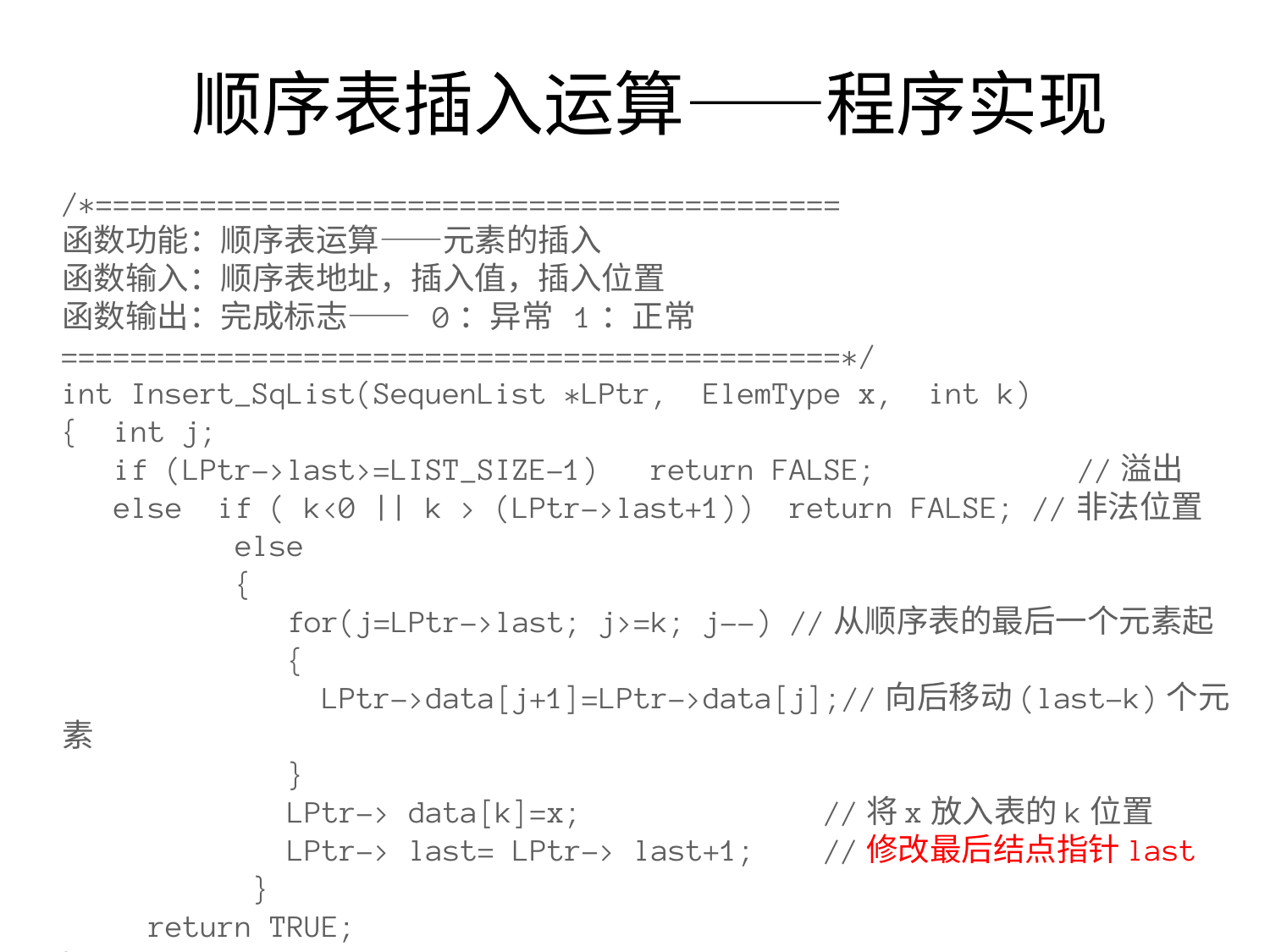

# 顺序表插入运算——程序实现
/*===========================================
函数功能：顺序表运算——元素的插入
函数输入：顺序表地址，插入值，插入位置
函数输出：完成标志——  0：异常  1：正常
=============================================*/
int Insert_SqList(SequenList *LPtr,  ElemType x,  int k)
{  int j;
   if (LPtr->last>=LIST_SIZE-1)   return FALSE;		//溢出
   else  if ( k<0 || k > (LPtr->last+1))  return FALSE; //非法位置
          else
          {
             for(j=LPtr->last; j>=k; j--) //从顺序表的最后一个元素起
             {
               LPtr->data[j+1]=LPtr->data[j];//向后移动(last-k)个元素
             }
             LPtr-> data[k]=x;       	//将x放入表的k位置
             LPtr-> last= LPtr-> last+1;  	//修改最后结点指针last
           }
     return TRUE;
}

37